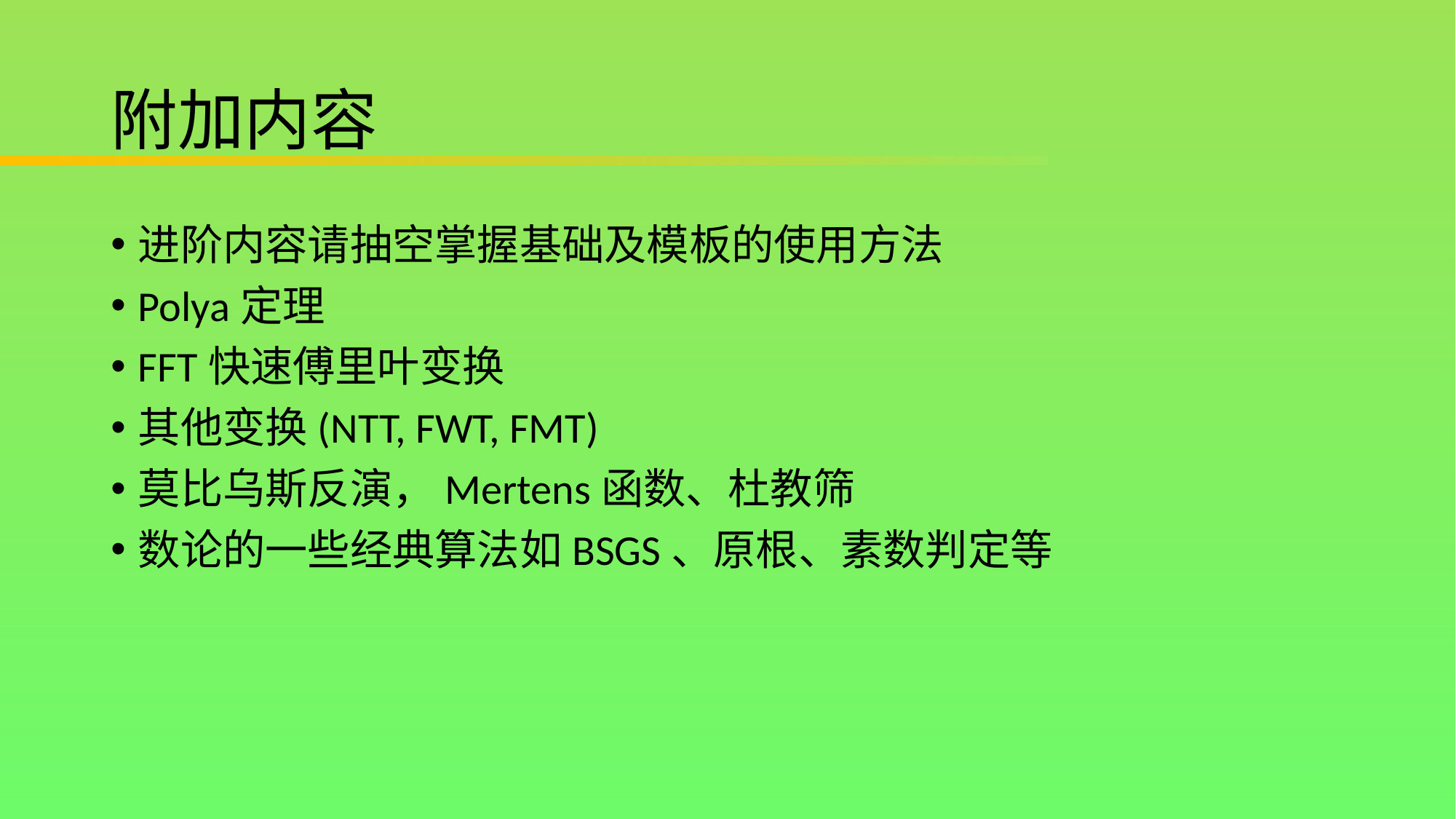

# 附加内容
进阶内容请抽空掌握基础及模板的使用方法
Polya定理
FFT快速傅里叶变换
其他变换(NTT, FWT, FMT)
莫比乌斯反演，Mertens函数、杜教筛
数论的一些经典算法如BSGS、原根、素数判定等